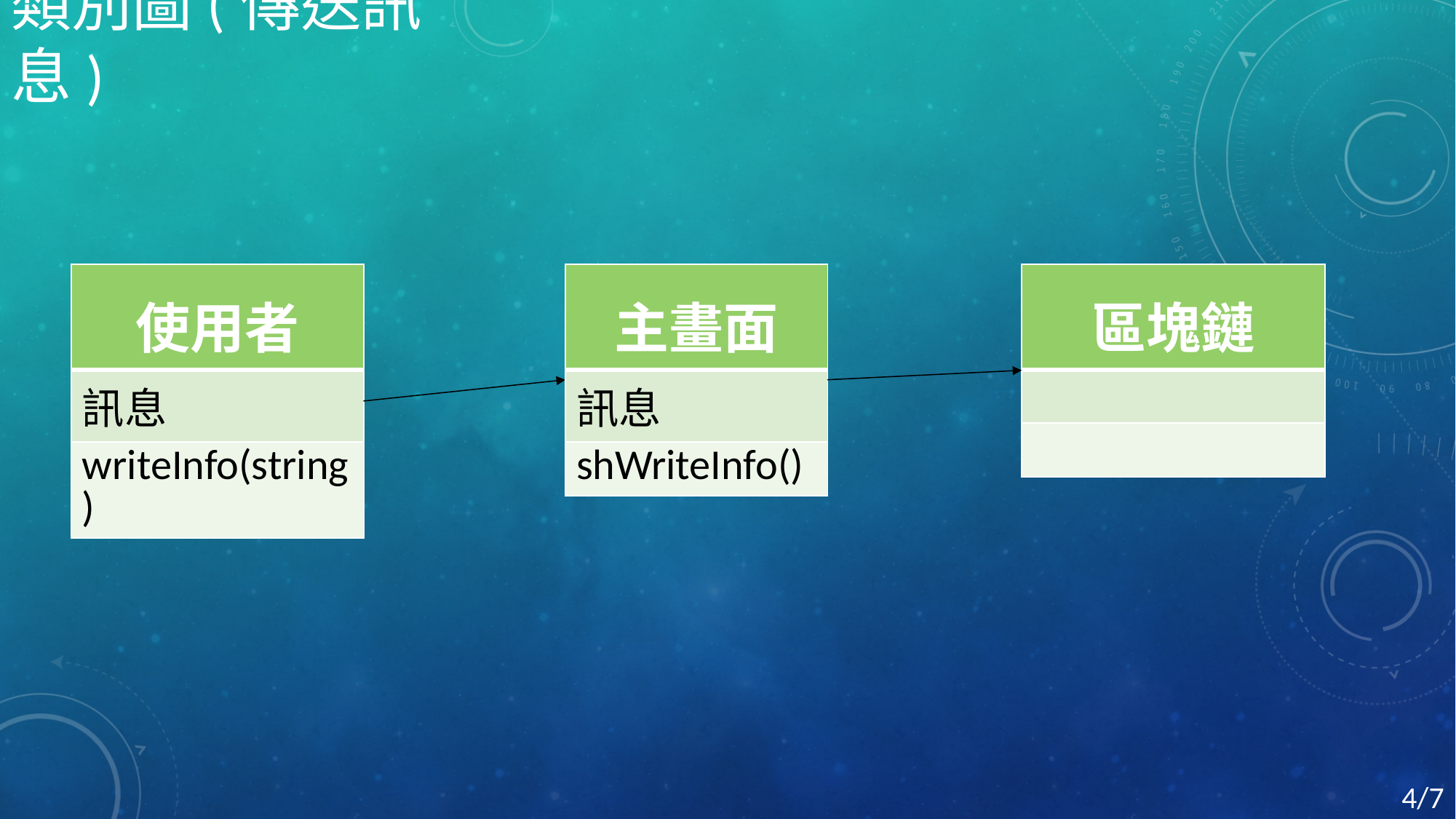

# 類別圖(傳送訊息)
| 使用者 |
| --- |
| 訊息 |
| writeInfo(string) |
| 主畫面 |
| --- |
| 訊息 |
| shWriteInfo() |
| 區塊鏈 |
| --- |
|  |
|  |
4/7